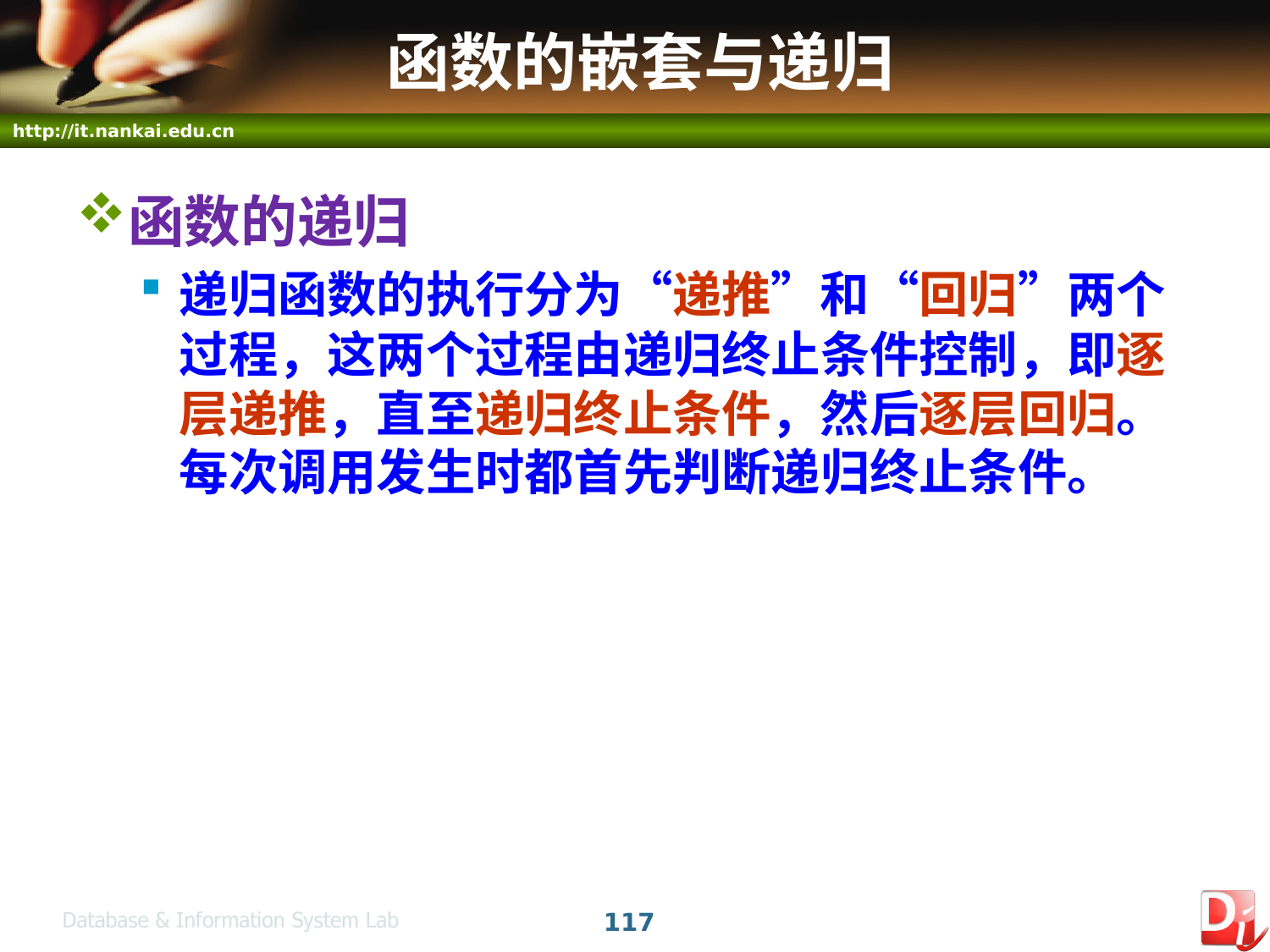

# 函数的嵌套与递归
函数的递归
递归函数的执行分为“递推”和“回归”两个过程，这两个过程由递归终止条件控制，即逐层递推，直至递归终止条件，然后逐层回归。每次调用发生时都首先判断递归终止条件。
117
Database & Information System Lab